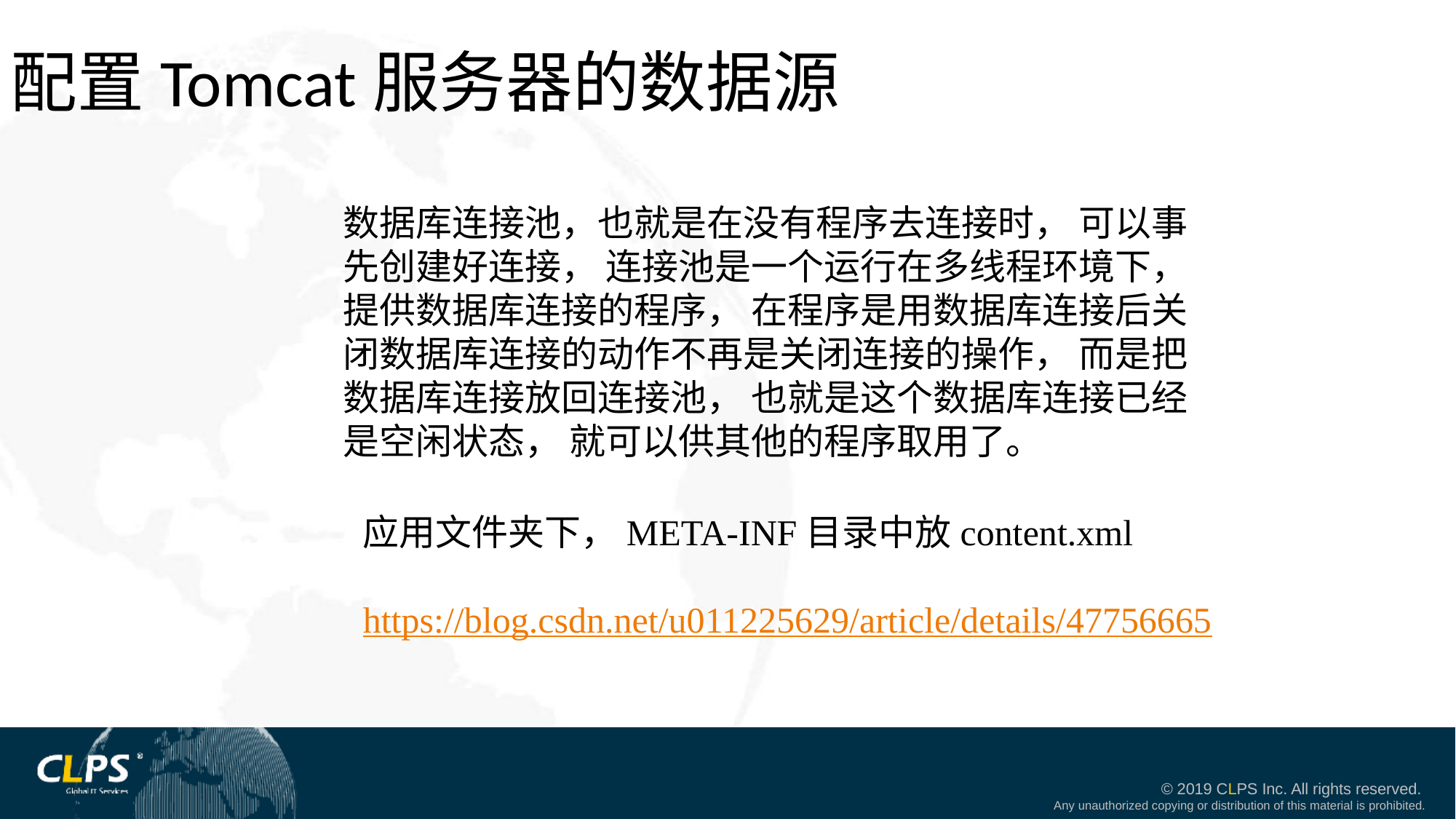

配置Tomcat服务器的数据源
数据库连接池，也就是在没有程序去连接时， 可以事先创建好连接， 连接池是一个运行在多线程环境下， 提供数据库连接的程序， 在程序是用数据库连接后关闭数据库连接的动作不再是关闭连接的操作， 而是把数据库连接放回连接池， 也就是这个数据库连接已经是空闲状态， 就可以供其他的程序取用了。
应用文件夹下，META-INF目录中放content.xml

https://blog.csdn.net/u011225629/article/details/47756665